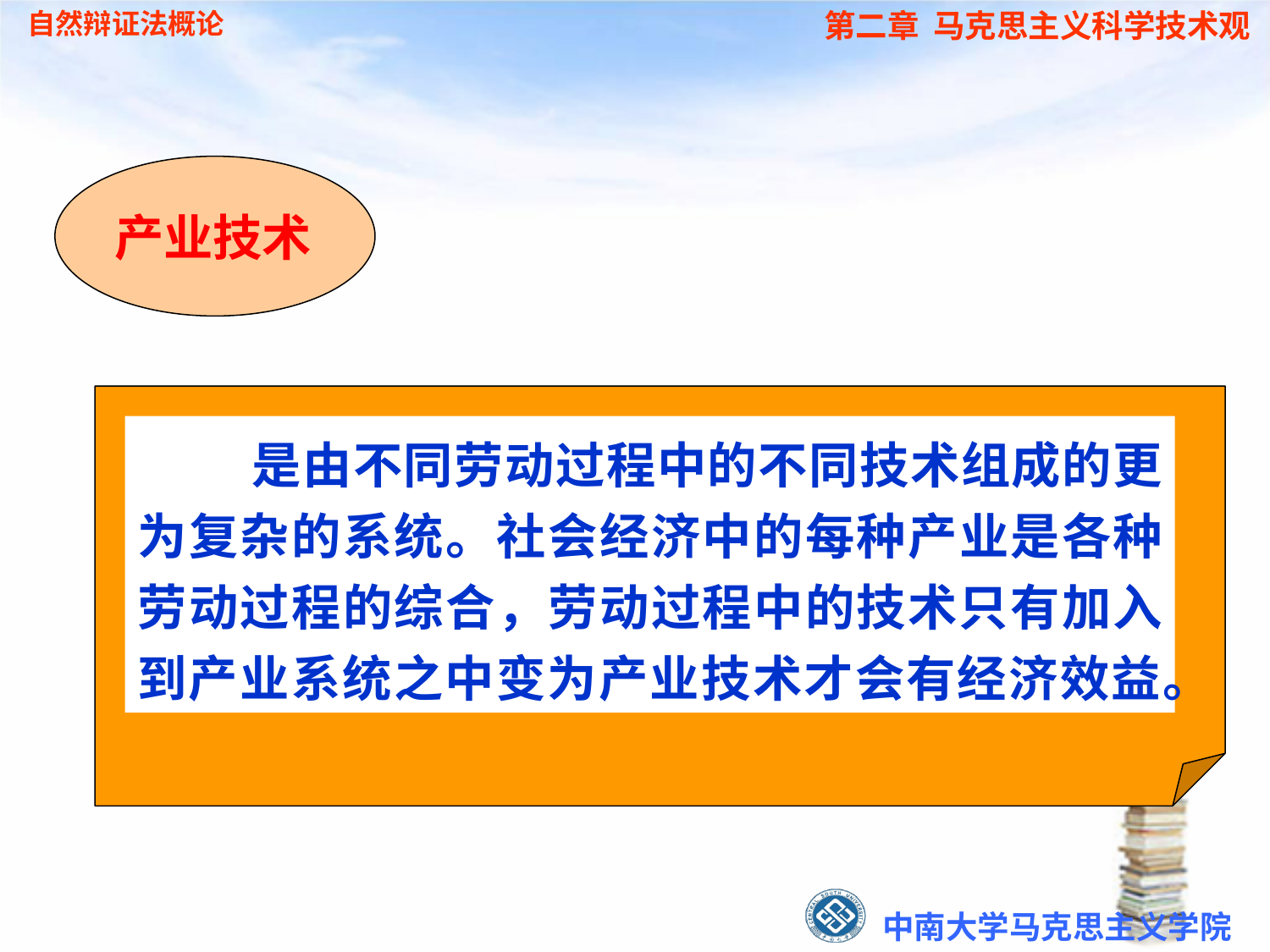

产业技术

        是由不同劳动过程中的不同技术组成的更为复杂的系统。社会经济中的每种产业是各种劳动过程的综合，劳动过程中的技术只有加入到产业系统之中变为产业技术才会有经济效益。